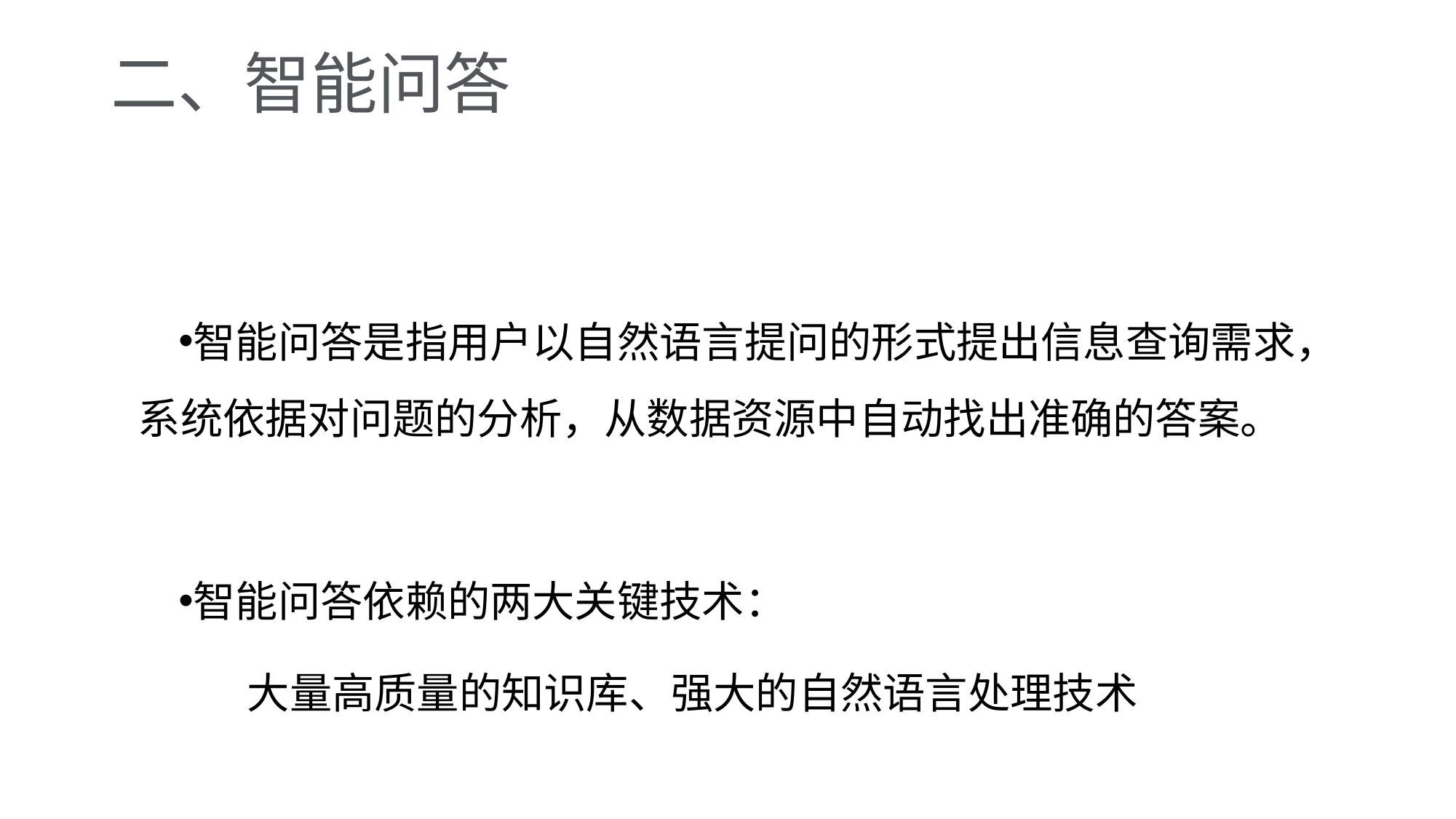

# 二、智能问答

智能问答是指用户以自然语言提问的形式提出信息查询需求，系统依据对问题的分析，从数据资源中自动找出准确的答案。

智能问答依赖的两大关键技术：
	大量高质量的知识库、强大的自然语言处理技术